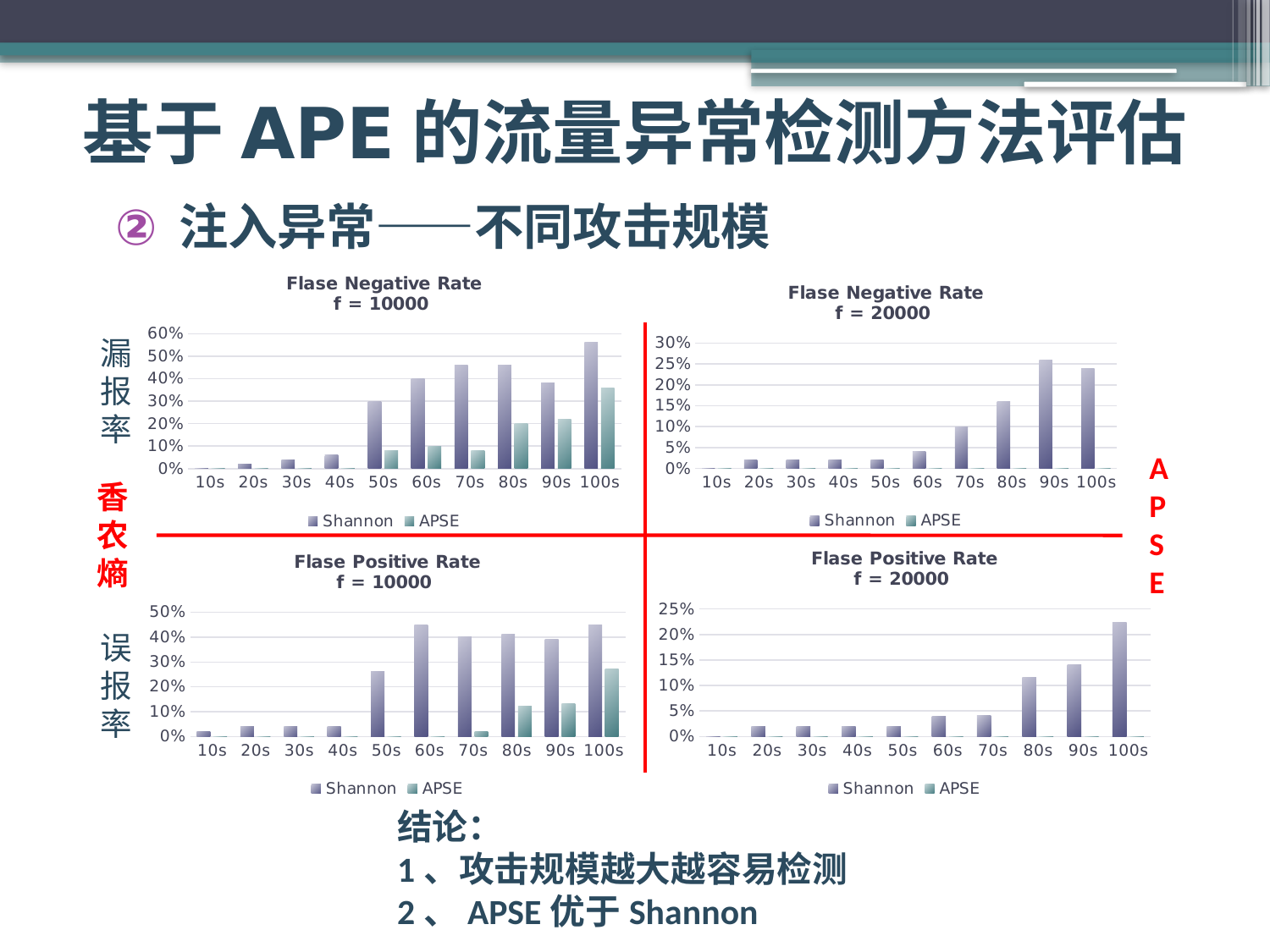

基于APE的流量异常检测方法评估
注入异常——不同攻击规模

### Chart: Flase Negative Rate
f = 10000

| Category | Shannon | APSE |
|---|---|---|
| 10s | 0.0 | 0.0 |
| 20s | 0.02 | 0.0 |
| 30s | 0.04 | 0.0 |
| 40s | 0.06 | 0.0 |
| 50s | 0.3 | 0.08 |
| 60s | 0.4 | 0.1 |
| 70s | 0.46 | 0.08 |
| 80s | 0.46 | 0.2 |
| 90s | 0.38 | 0.22 |
| 100s | 0.56 | 0.36 |

### Chart: Flase Negative Rate
f = 20000

| Category | Shannon | APSE |
|---|---|---|
| 10s | 0.0 | 0.0 |
| 20s | 0.02 | 0.0 |
| 30s | 0.02 | 0.0 |
| 40s | 0.02 | 0.0 |
| 50s | 0.02 | 0.0 |
| 60s | 0.04 | 0.0 |
| 70s | 0.1 | 0.0 |
| 80s | 0.16 | 0.0 |
| 90s | 0.26 | 0.0 |
| 100s | 0.24 | 0.0 |
漏报率
APSE
香农熵

### Chart: Flase Positive Rate
f = 20000

| Category | Shannon | APSE |
|---|---|---|
| 10s | 0.0 | 0.0 |
| 20s | 0.02 | 0.0 |
| 30s | 0.02 | 0.0 |
| 40s | 0.02 | 0.0 |
| 50s | 0.02 | 0.0 |
| 60s | 0.039 | 0.0 |
| 70s | 0.042 | 0.0 |
| 80s | 0.116 | 0.0 |
| 90s | 0.14 | 0.0 |
| 100s | 0.224 | 0.0 |

### Chart: Flase Positive Rate
f = 10000

| Category | Shannon | APSE |
|---|---|---|
| 10s | 0.02 | 0.0 |
| 20s | 0.039 | 0.0 |
| 30s | 0.04 | 0.0 |
| 40s | 0.041 | 0.0 |
| 50s | 0.263 | 0.0 |
| 60s | 0.45 | 0.0 |
| 70s | 0.4 | 0.021 |
| 80s | 0.413 | 0.121 |
| 90s | 0.392 | 0.133 |
| 100s | 0.45 | 0.273 |
误报率
结论：
1、攻击规模越大越容易检测
2、APSE优于Shannon